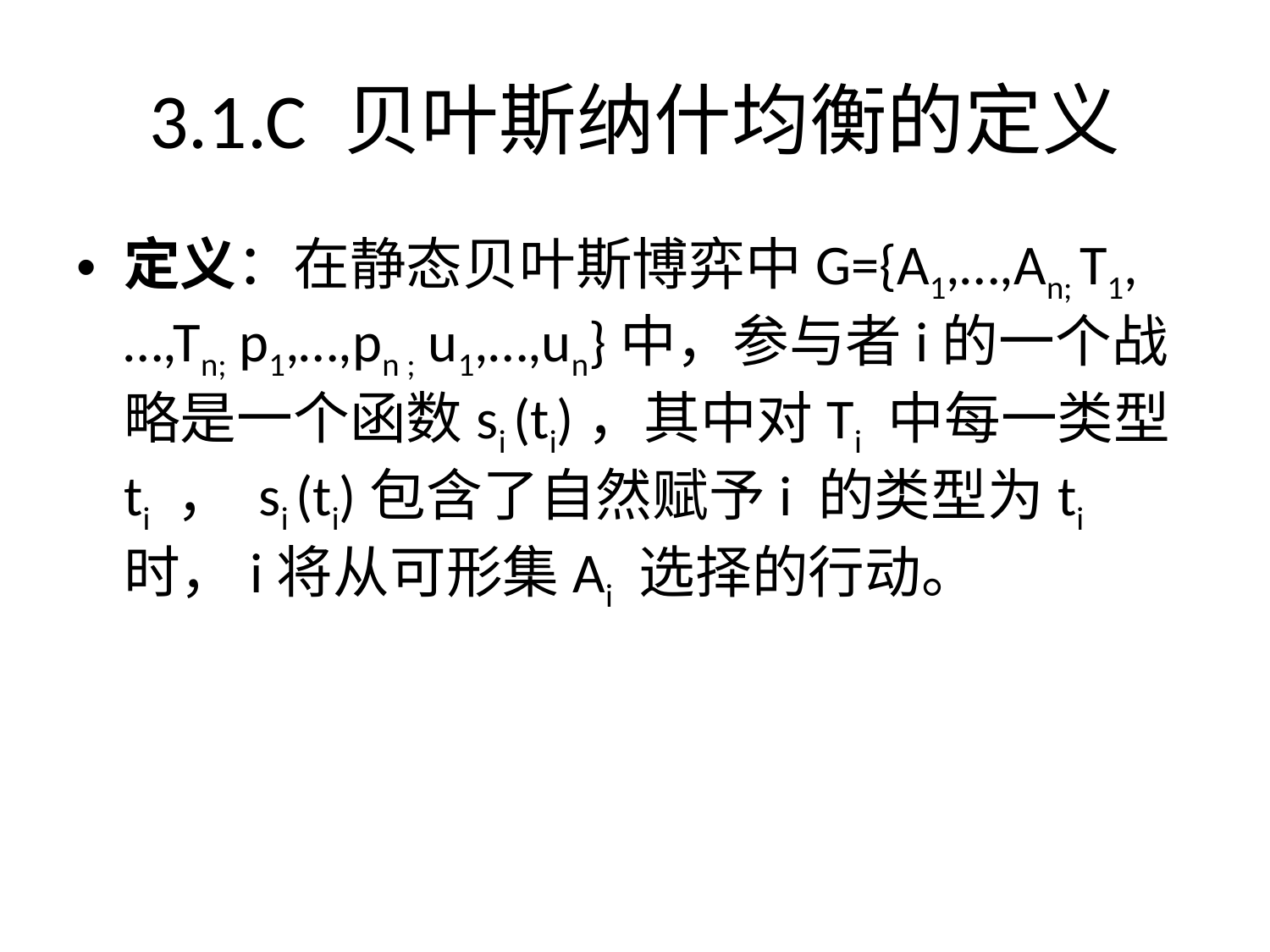

3.1.C 贝叶斯纳什均衡的定义
定义：在静态贝叶斯博弈中G={A1,…,An; T1,…,Tn; p1,…,pn ; u1,…,un}中，参与者i的一个战略是一个函数si (ti)，其中对Ti 中每一类型ti ， si (ti)包含了自然赋予i 的类型为ti时，i将从可形集Ai 选择的行动。